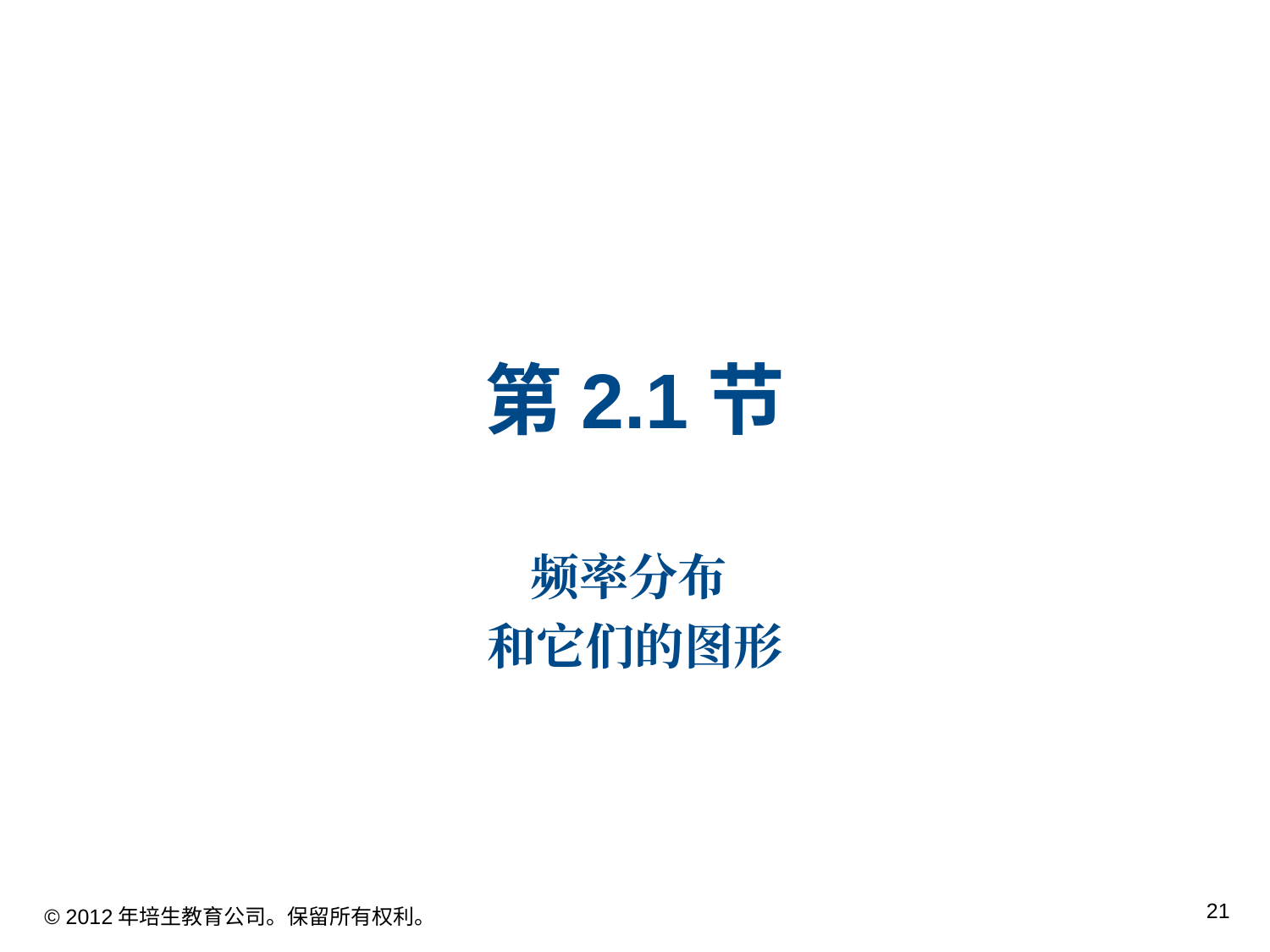

# 第2.1节
频率分布
和它们的图形
© 2012年培生教育公司。保留所有权利。
21